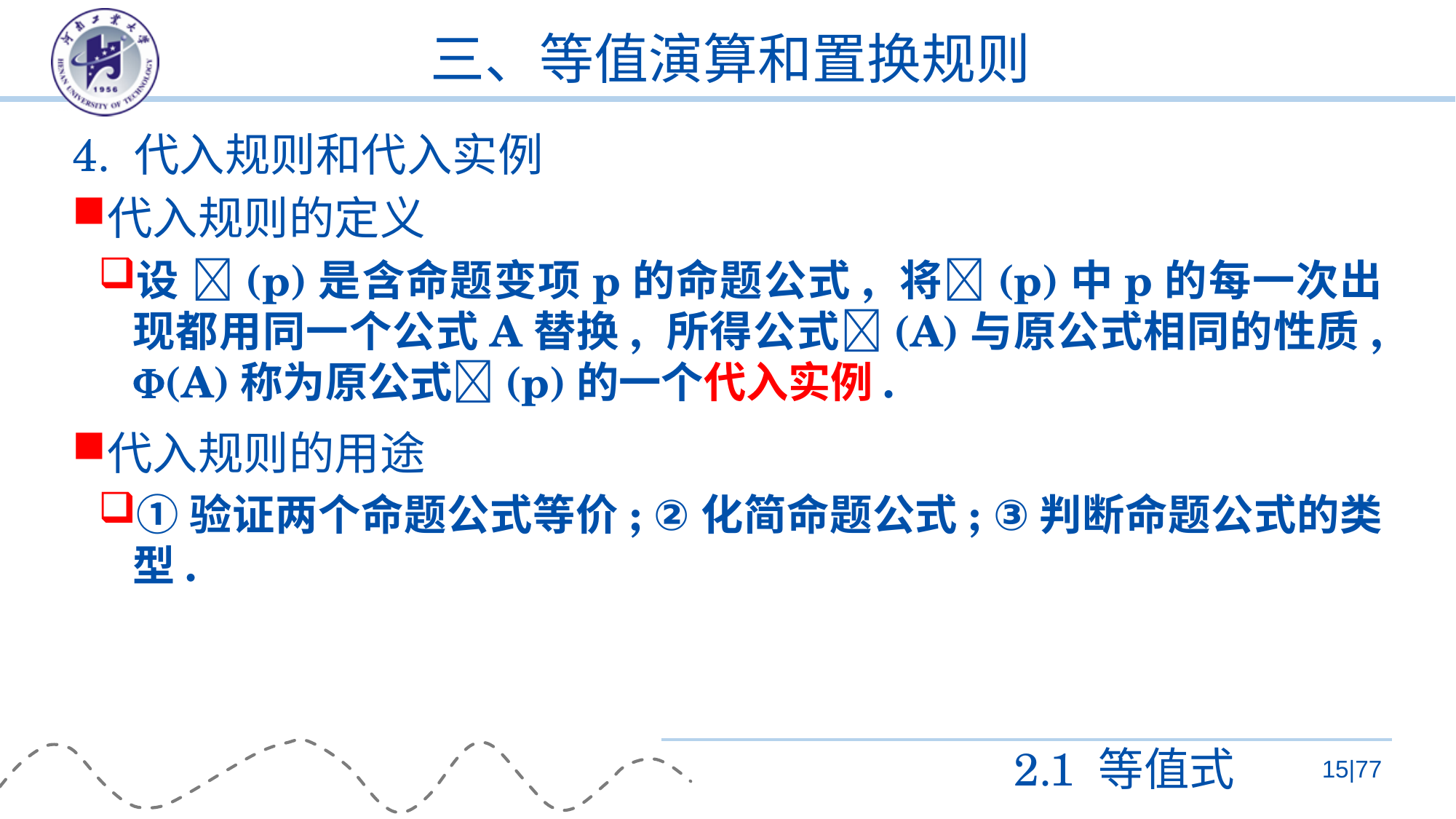

# 三、等值演算和置换规则
4. 代入规则和代入实例
代入规则的定义
设 Φ(p)是含命题变项p的命题公式, 将Φ(p)中p的每一次出现都用同一个公式A替换, 所得公式Φ(A)与原公式相同的性质, Φ(A)称为原公式Φ(p)的一个代入实例.
代入规则的用途
①验证两个命题公式等价; ②化简命题公式; ③判断命题公式的类型.
2.1 等值式
15|77